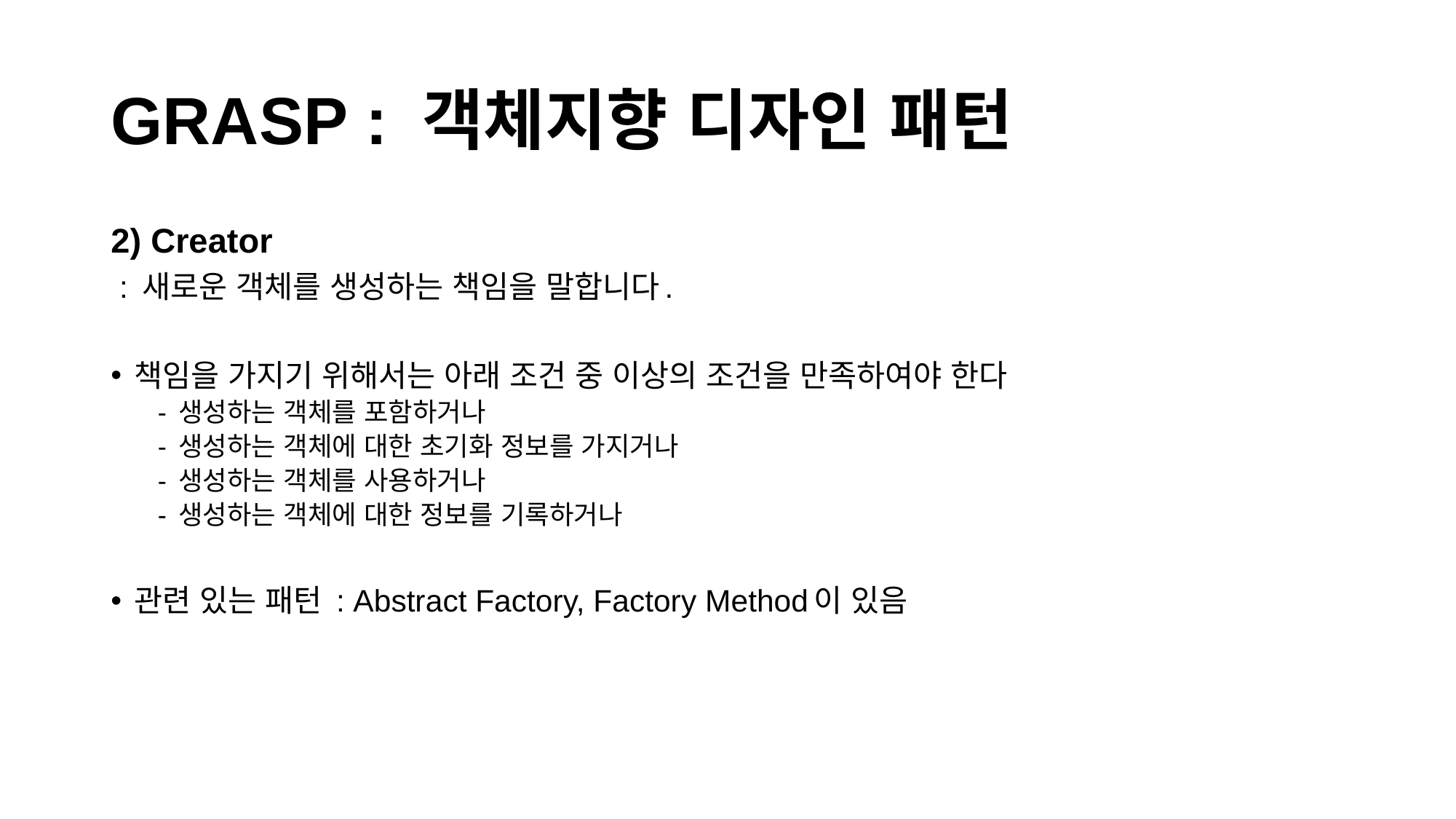

# GRASP : 객체지향 디자인 패턴
2) Creator
 : 새로운 객체를 생성하는 책임을 말합니다.

책임을 가지기 위해서는 아래 조건 중 이상의 조건을 만족하여야 한다
- 생성하는 객체를 포함하거나
- 생성하는 객체에 대한 초기화 정보를 가지거나
- 생성하는 객체를 사용하거나
- 생성하는 객체에 대한 정보를 기록하거나

관련 있는 패턴 : Abstract Factory, Factory Method이 있음